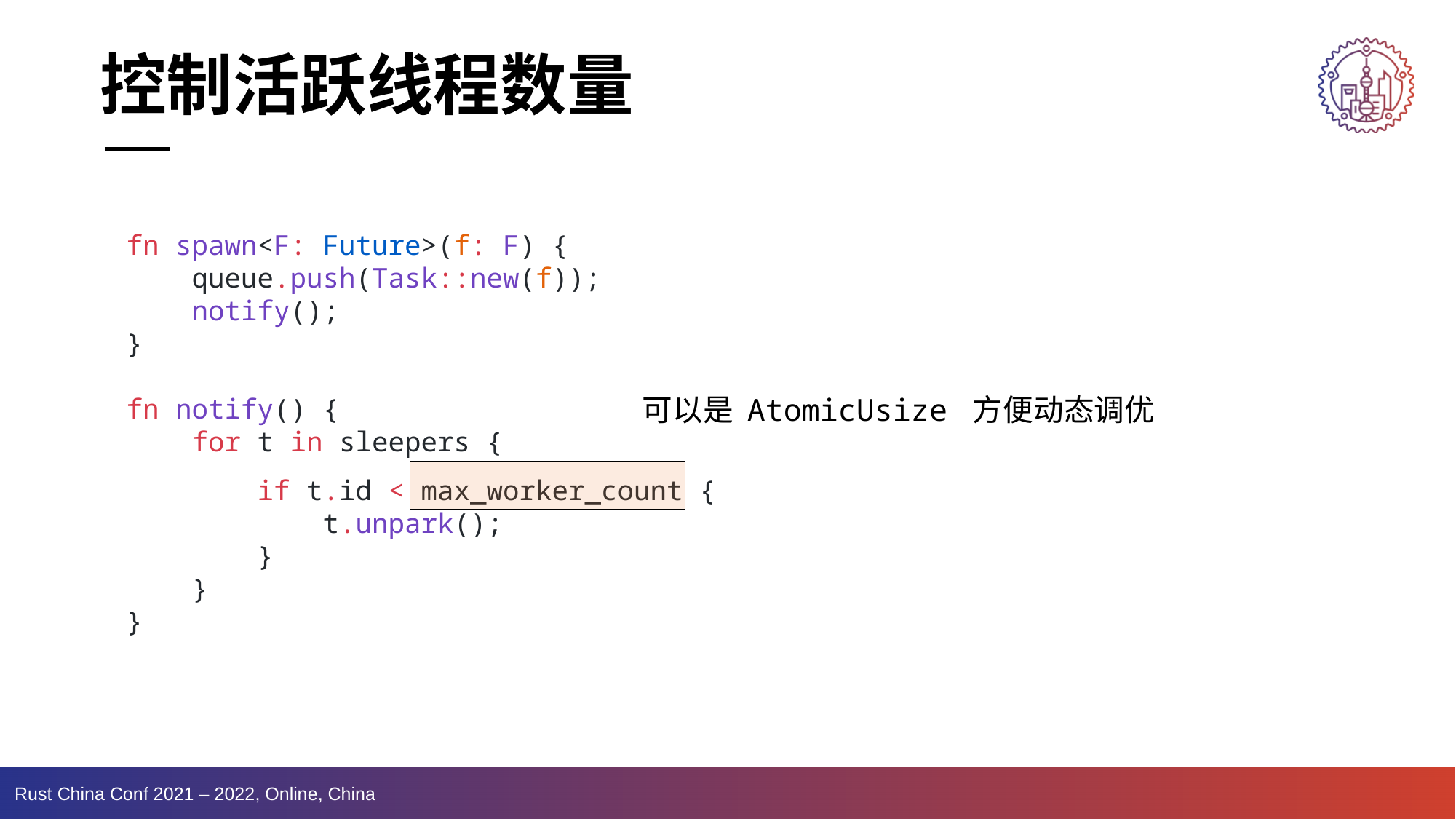

控制活跃线程数量
fn spawn<F: Future>(f: F) {
    queue.push(Task::new(f));
    notify();
}
fn notify() {
    for t in sleepers {
        if t.id < max_worker_count {
            t.unpark();
        }
    }
}

可以是 AtomicUsize 方便动态调优